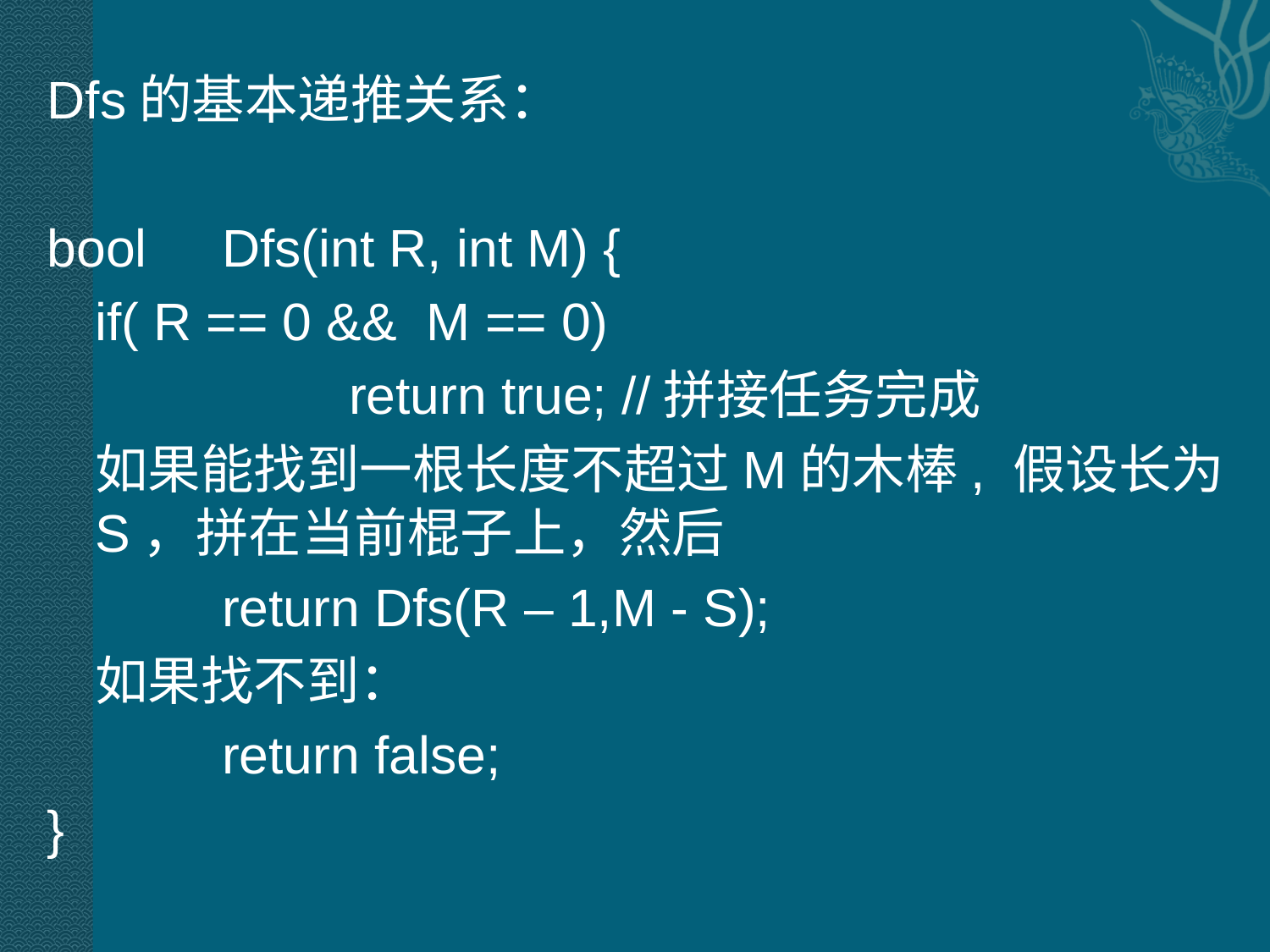

Dfs的基本递推关系：

bool	Dfs(int R, int M) {
	if( R == 0 &&  M == 0)
			return true; //拼接任务完成
	如果能找到一根长度不超过M的木棒, 假设长为S，拼在当前棍子上，然后
		return Dfs(R – 1,M - S);
	如果找不到：
		return false;
}